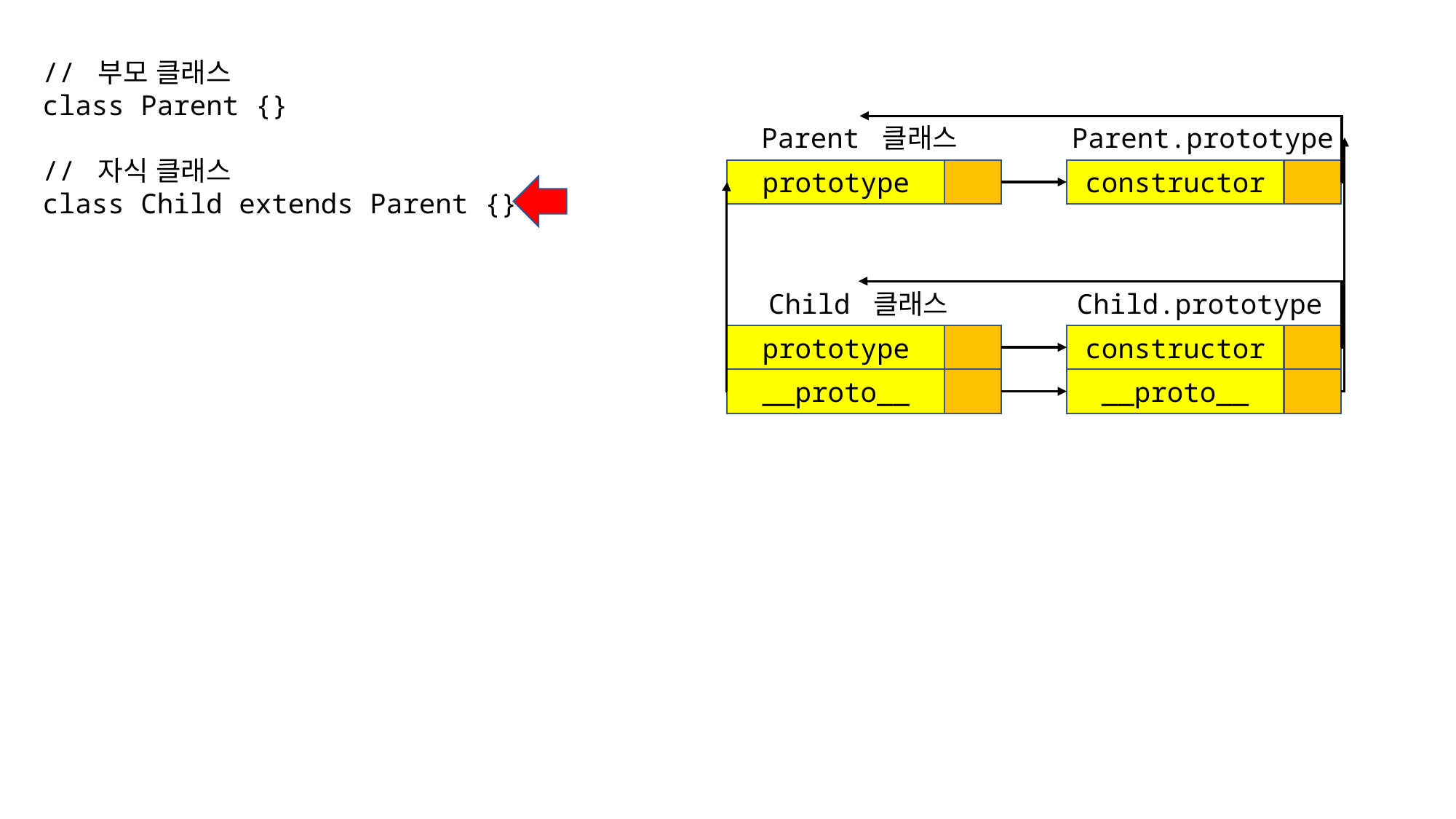

// 부모 클래스
class Parent {}

// 자식 클래스
class Child extends Parent {}
Parent 클래스
Parent.prototype
prototype

constructor

Child 클래스
Child.prototype
prototype

constructor

__proto__

__proto__